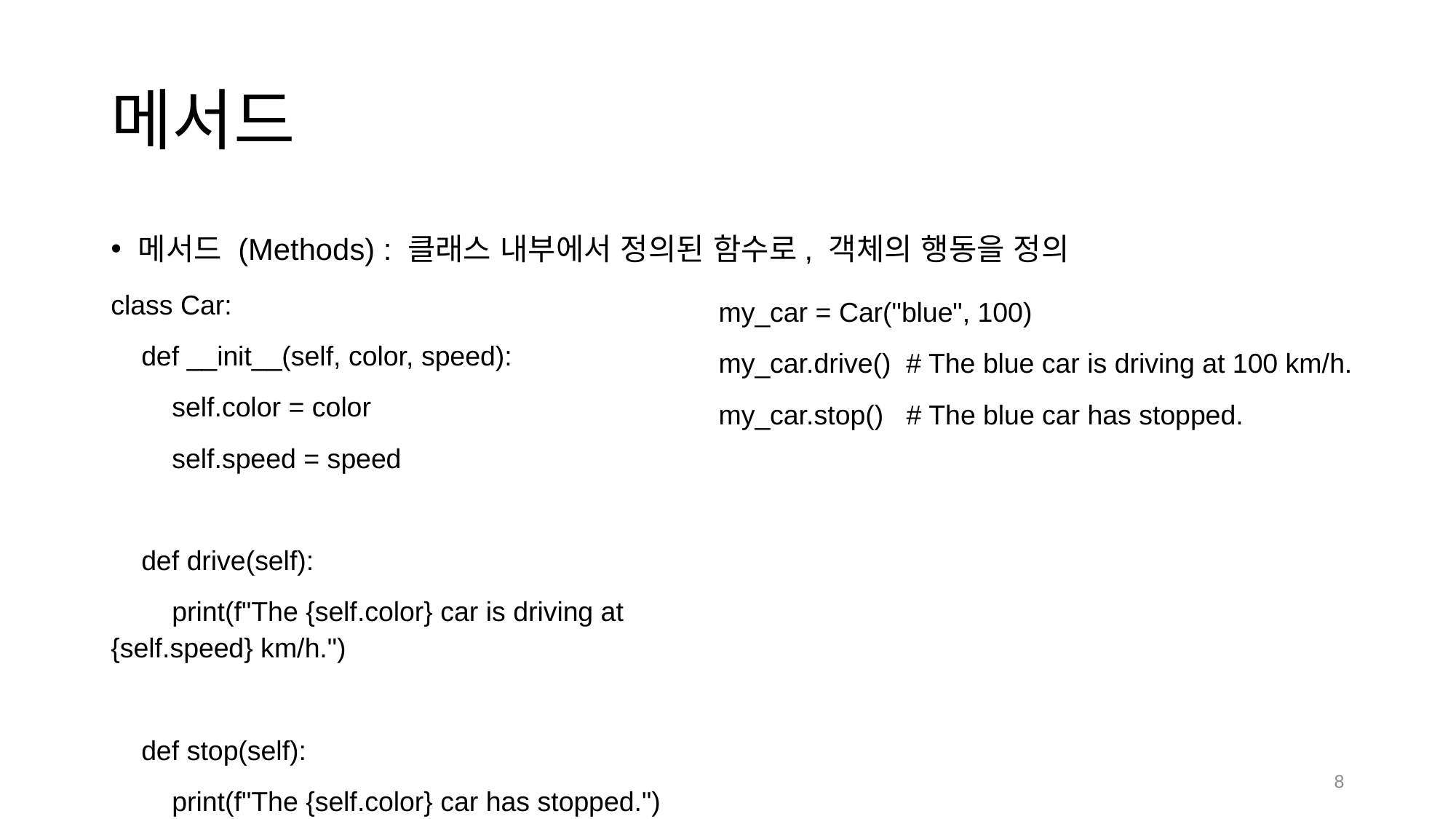

# 메서드
메서드 (Methods) : 클래스 내부에서 정의된 함수로, 객체의 행동을 정의
class Car:
    def __init__(self, color, speed):
        self.color = color
        self.speed = speed

    def drive(self):
        print(f"The {self.color} car is driving at {self.speed} km/h.")

    def stop(self):
        print(f"The {self.color} car has stopped.")
my_car = Car("blue", 100)
my_car.drive()  # The blue car is driving at 100 km/h.
my_car.stop()   # The blue car has stopped.
8